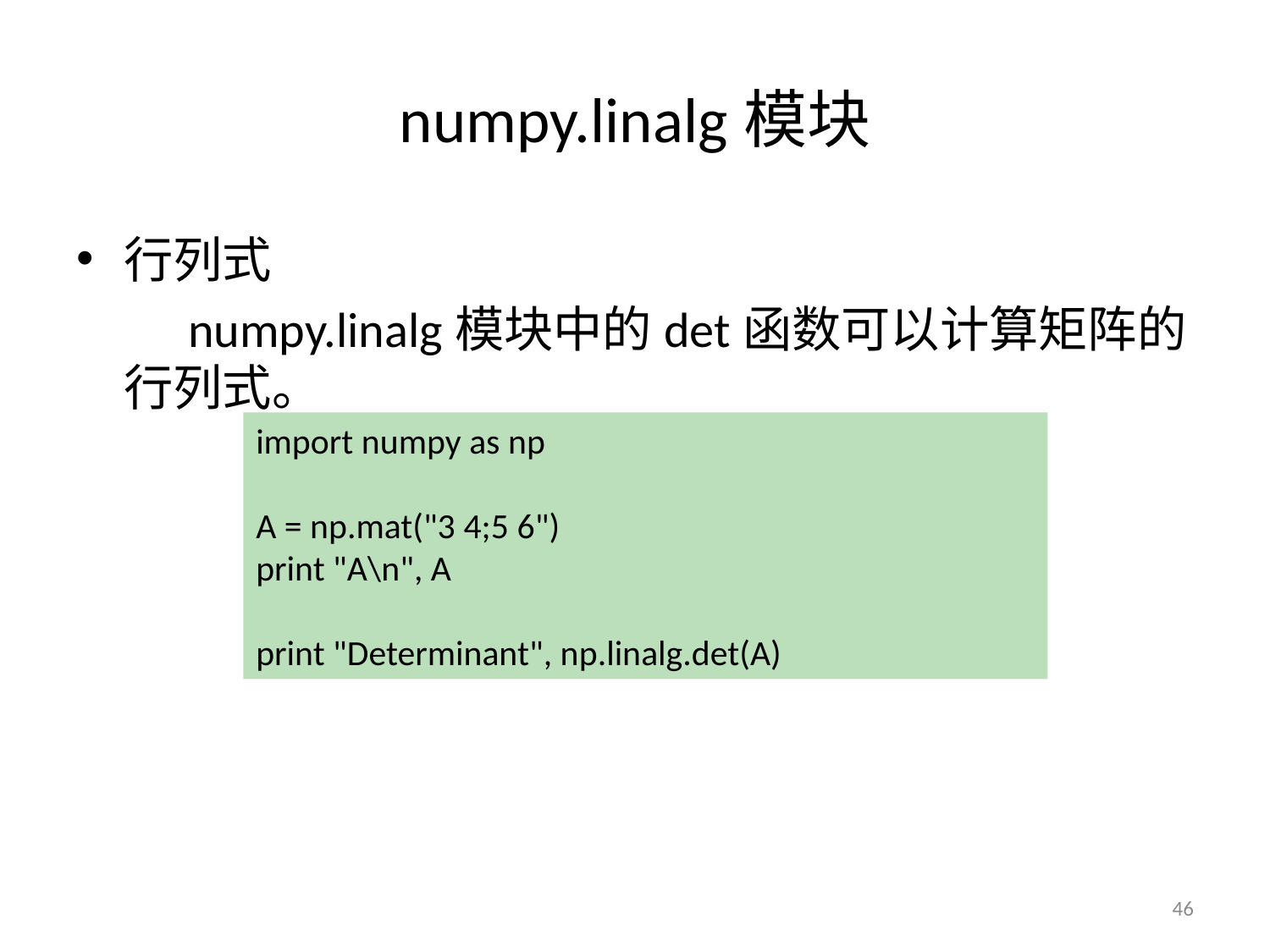

# numpy.linalg模块
行列式
          numpy.linalg模块中的det函数可以计算矩阵的行列式。

import numpy as np

A = np.mat("3 4;5 6")
print "A\n", A

print "Determinant", np.linalg.det(A)
46